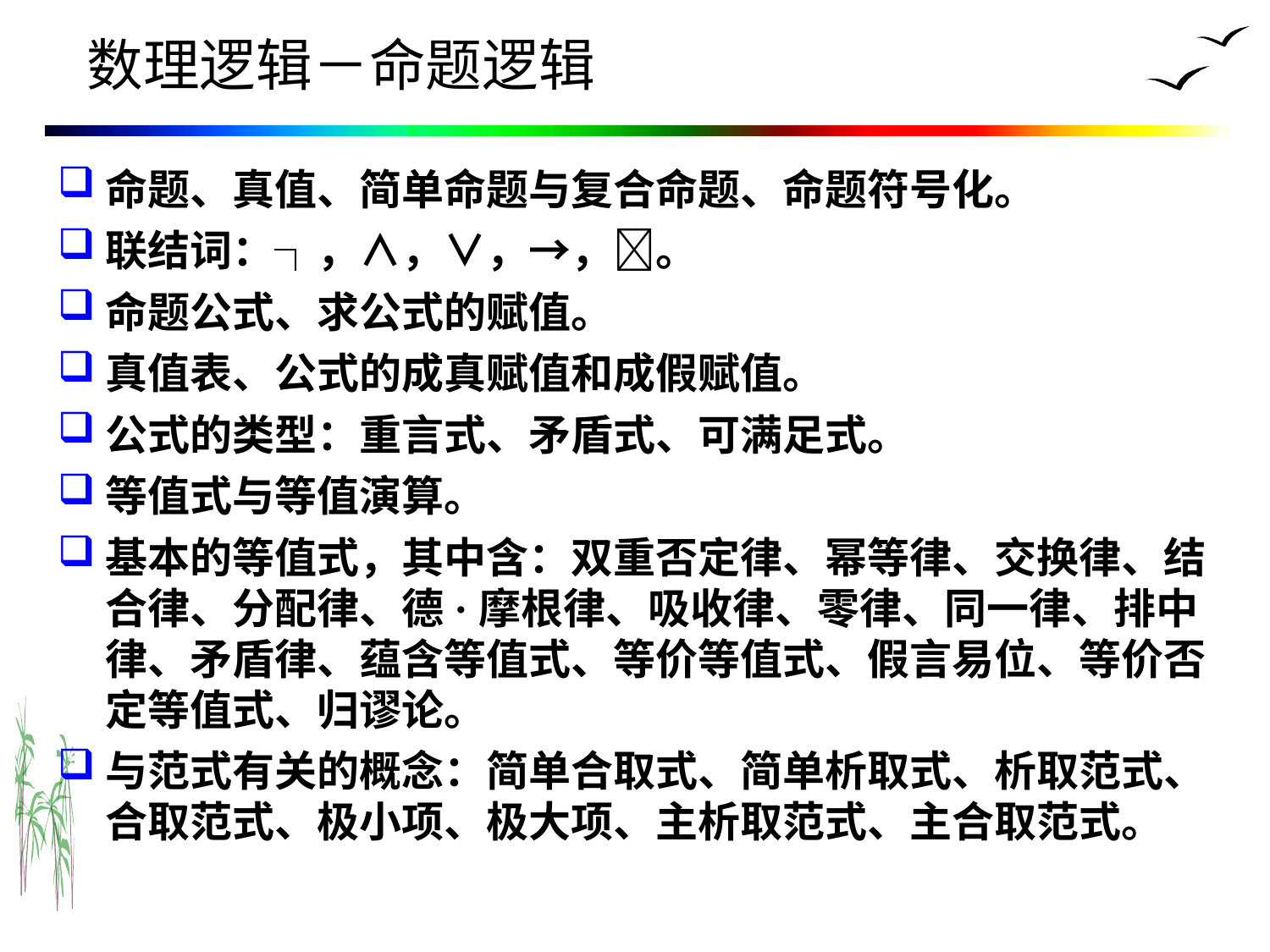

# 数理逻辑－命题逻辑
命题、真值、简单命题与复合命题、命题符号化。
联结词：┐，∧，∨，→，↔。
命题公式、求公式的赋值。
真值表、公式的成真赋值和成假赋值。
公式的类型：重言式、矛盾式、可满足式。
等值式与等值演算。
基本的等值式，其中含：双重否定律、幂等律、交换律、结合律、分配律、德·摩根律、吸收律、零律、同一律、排中律、矛盾律、蕴含等值式、等价等值式、假言易位、等价否定等值式、归谬论。
与范式有关的概念：简单合取式、简单析取式、析取范式、合取范式、极小项、极大项、主析取范式、主合取范式。